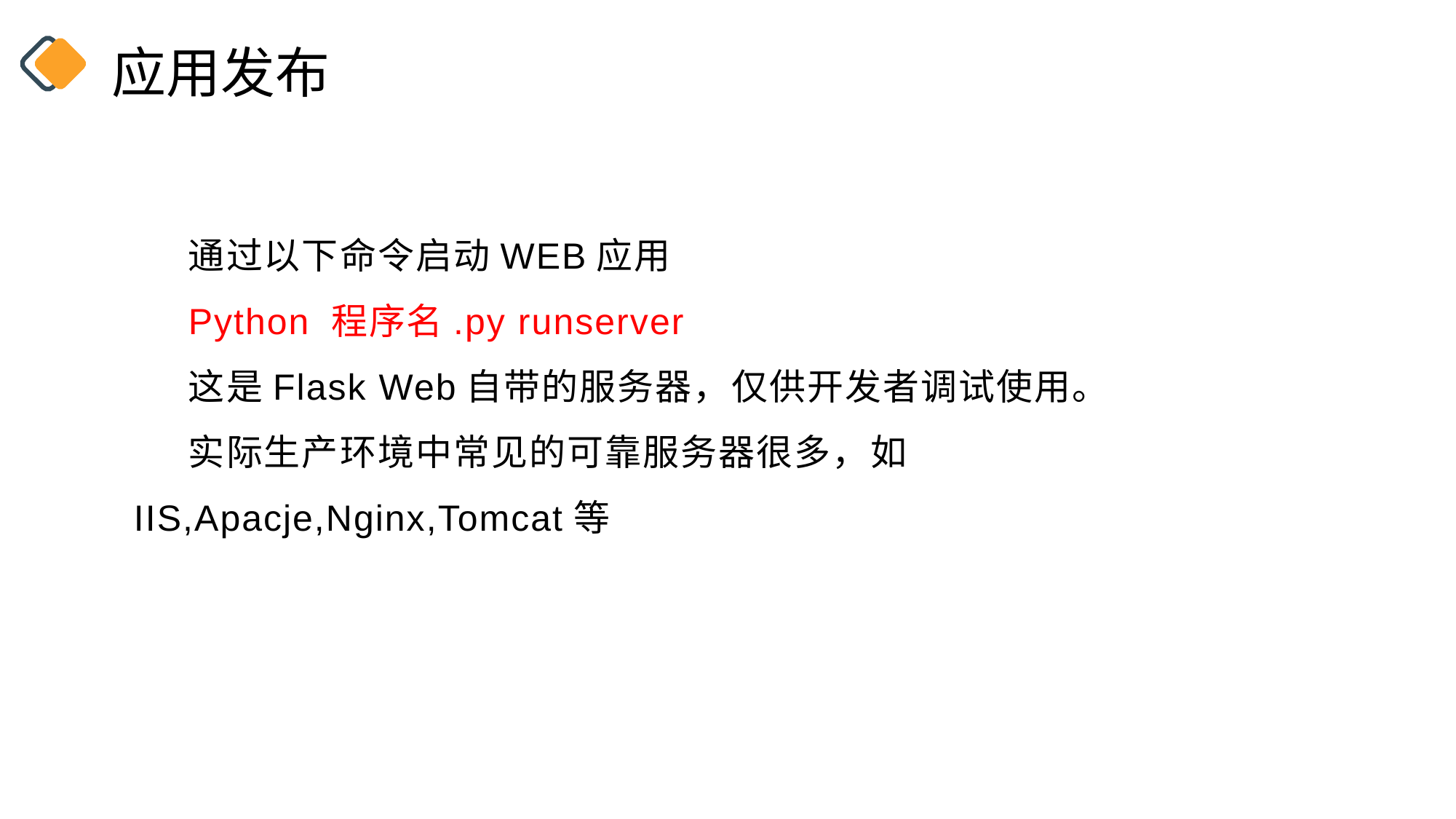

应用发布

通过以下命令启动WEB应用
Python 程序名.py runserver
这是Flask Web自带的服务器，仅供开发者调试使用。
实际生产环境中常见的可靠服务器很多，如IIS,Apacje,Nginx,Tomcat等